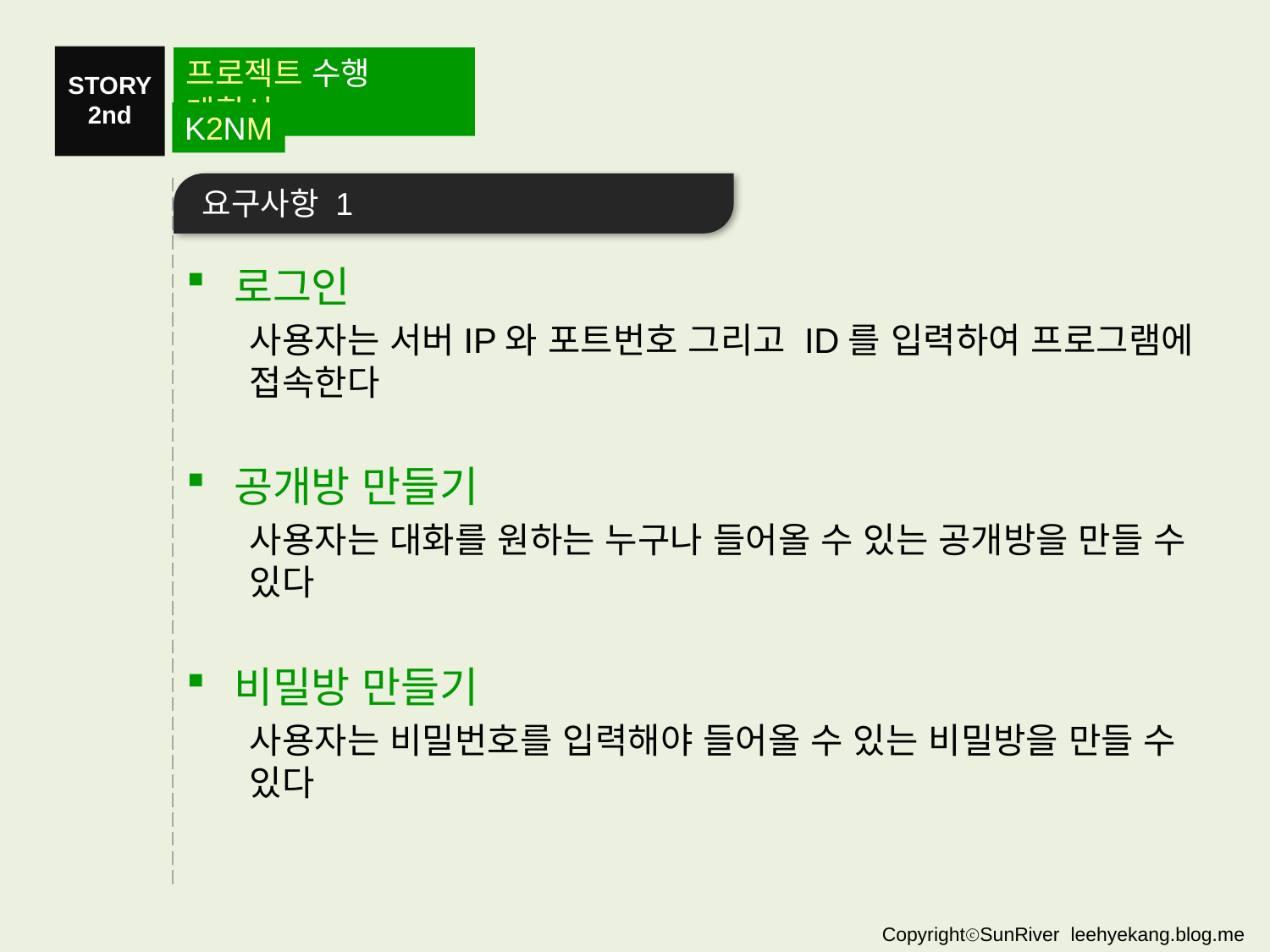

프로젝트 수행 계획서
STORY
2nd
K2NM

요구사항 1
로그인
사용자는 서버IP와 포트번호 그리고 ID를 입력하여 프로그램에 접속한다

공개방 만들기
사용자는 대화를 원하는 누구나 들어올 수 있는 공개방을 만들 수 있다

비밀방 만들기
사용자는 비밀번호를 입력해야 들어올 수 있는 비밀방을 만들 수 있다